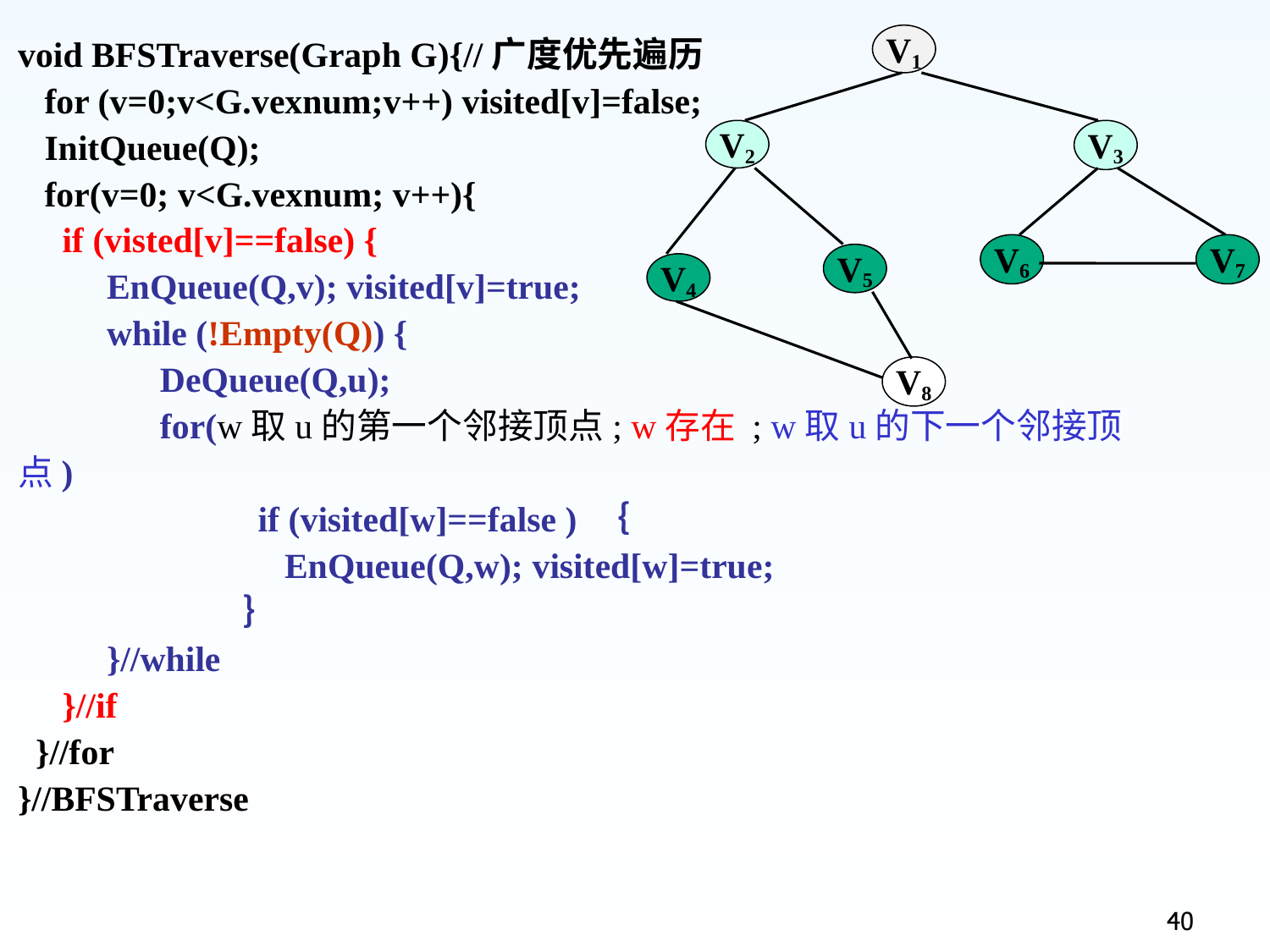

void BFSTraverse(Graph G){//广度优先遍历
   for (v=0;v<G.vexnum;v++) visited[v]=false;
   InitQueue(Q);
   for(v=0; v<G.vexnum; v++){
     if (visted[v]==false) {
          EnQueue(Q,v); visited[v]=true;
          while (!Empty(Q)) {
                DeQueue(Q,u);
                for(w取u的第一个邻接顶点; w存在 ; w取u的下一个邻接顶点)
                           if (visited[w]==false ) ｛
                              EnQueue(Q,w); visited[w]=true;
                           ｝
          }//while
     }//if
  }//for
}//BFSTraverse
V1

V2

V3

V6

V7

V5

V4

V8

40